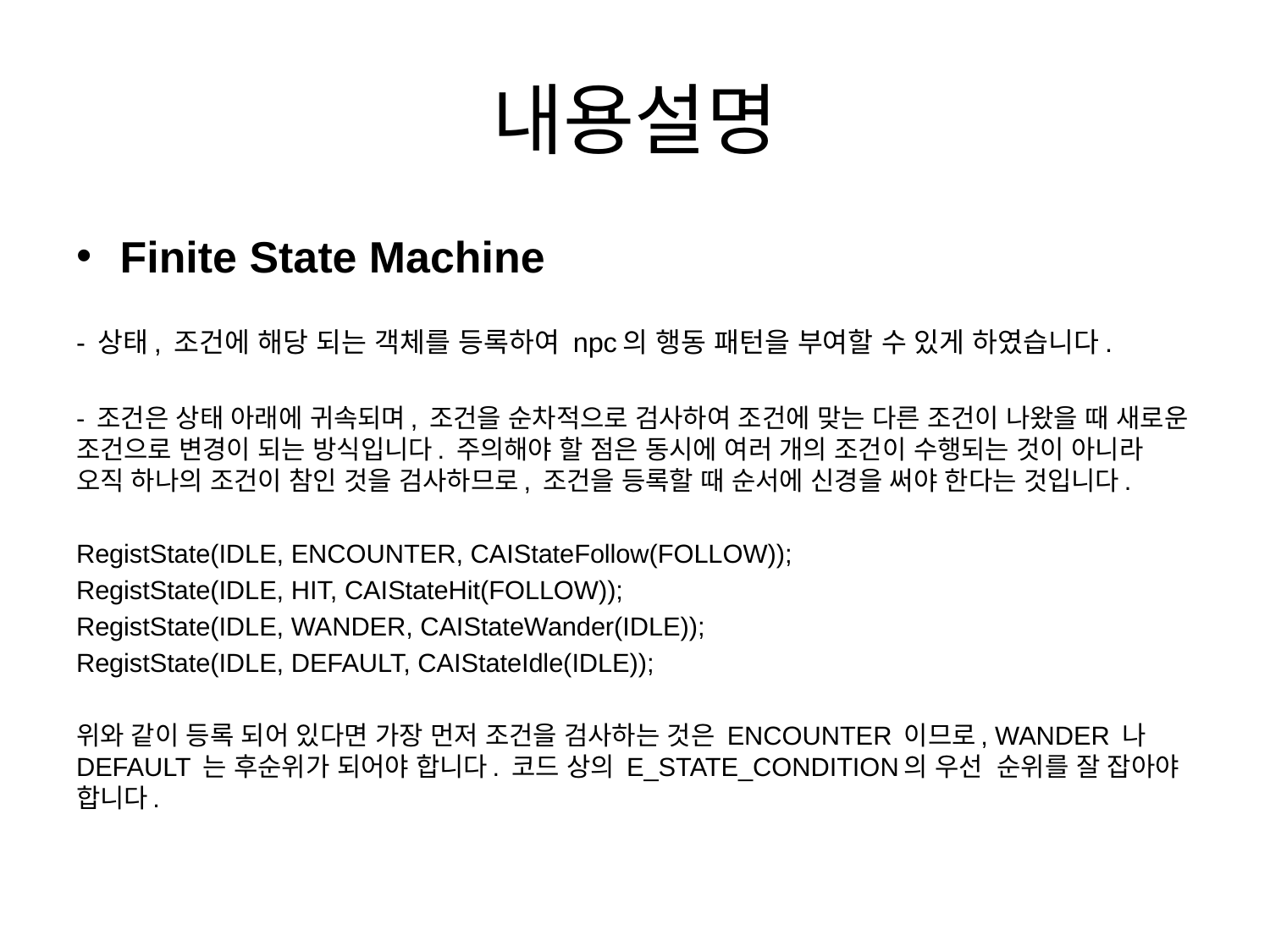

# 내용설명
Finite State Machine

- 상태, 조건에 해당 되는 객체를 등록하여 npc의 행동 패턴을 부여할 수 있게 하였습니다.

- 조건은 상태 아래에 귀속되며, 조건을 순차적으로 검사하여 조건에 맞는 다른 조건이 나왔을 때 새로운 조건으로 변경이 되는 방식입니다. 주의해야 할 점은 동시에 여러 개의 조건이 수행되는 것이 아니라 오직 하나의 조건이 참인 것을 검사하므로, 조건을 등록할 때 순서에 신경을 써야 한다는 것입니다.

RegistState(IDLE, ENCOUNTER, CAIStateFollow(FOLLOW));
RegistState(IDLE, HIT, CAIStateHit(FOLLOW));
RegistState(IDLE, WANDER, CAIStateWander(IDLE));
RegistState(IDLE, DEFAULT, CAIStateIdle(IDLE));

위와 같이 등록 되어 있다면 가장 먼저 조건을 검사하는 것은 ENCOUNTER 이므로, WANDER 나 DEFAULT 는 후순위가 되어야 합니다. 코드 상의 E_STATE_CONDITION의 우선  순위를 잘 잡아야 합니다.